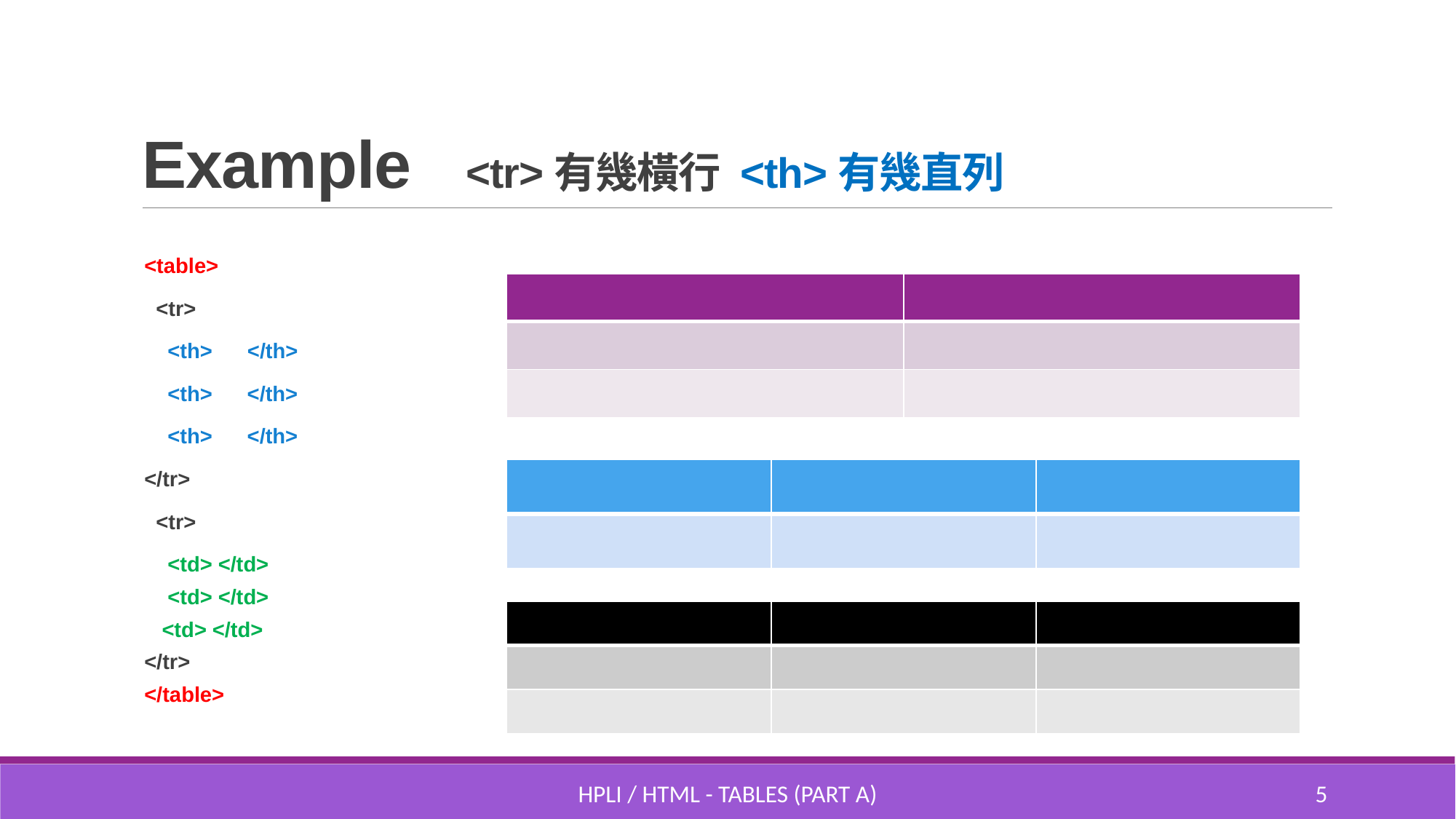

# Example   <tr>有幾橫行 <th>有幾直列
<table>
  <tr>
    <th>      </th>
    <th>      </th>
    <th>      </th>
</tr>
  <tr>
    <td> </td>
    <td> </td>
   <td> </td>
</tr>
</table>

|  |  |
| --- | --- |
|  |  |
|  |  |
|  |  |  |
| --- | --- | --- |
|  |  |  |
|  |  |  |
| --- | --- | --- |
|  |  |  |
|  |  |  |
HPLI / HTML - Tables (part A)
5